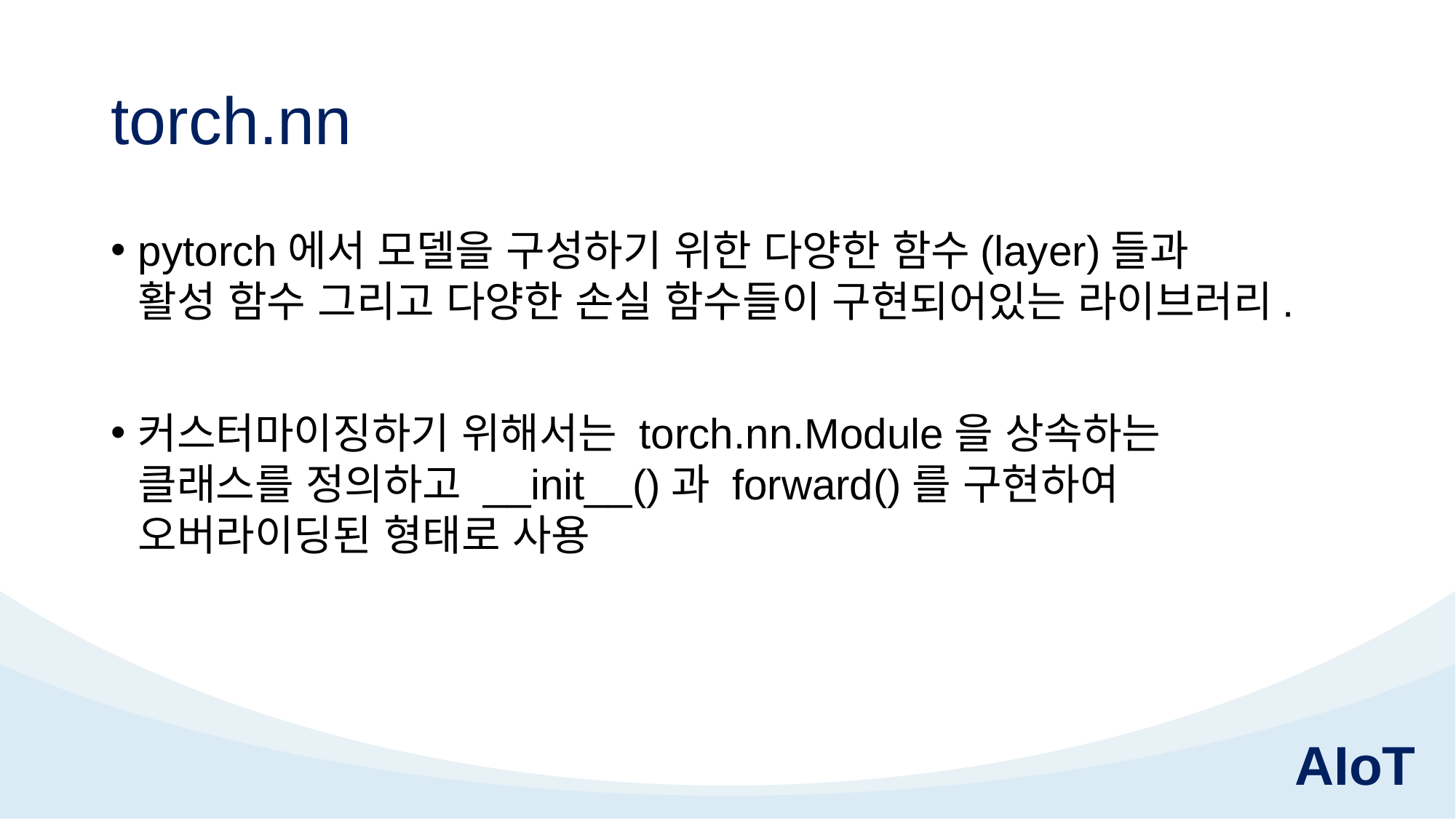

# torch.nn
pytorch에서 모델을 구성하기 위한 다양한 함수(layer)들과
활성 함수 그리고 다양한 손실 함수들이 구현되어있는 라이브러리.

커스터마이징하기 위해서는 torch.nn.Module을 상속하는
클래스를 정의하고 __init__()과 forward()를 구현하여
오버라이딩된 형태로 사용